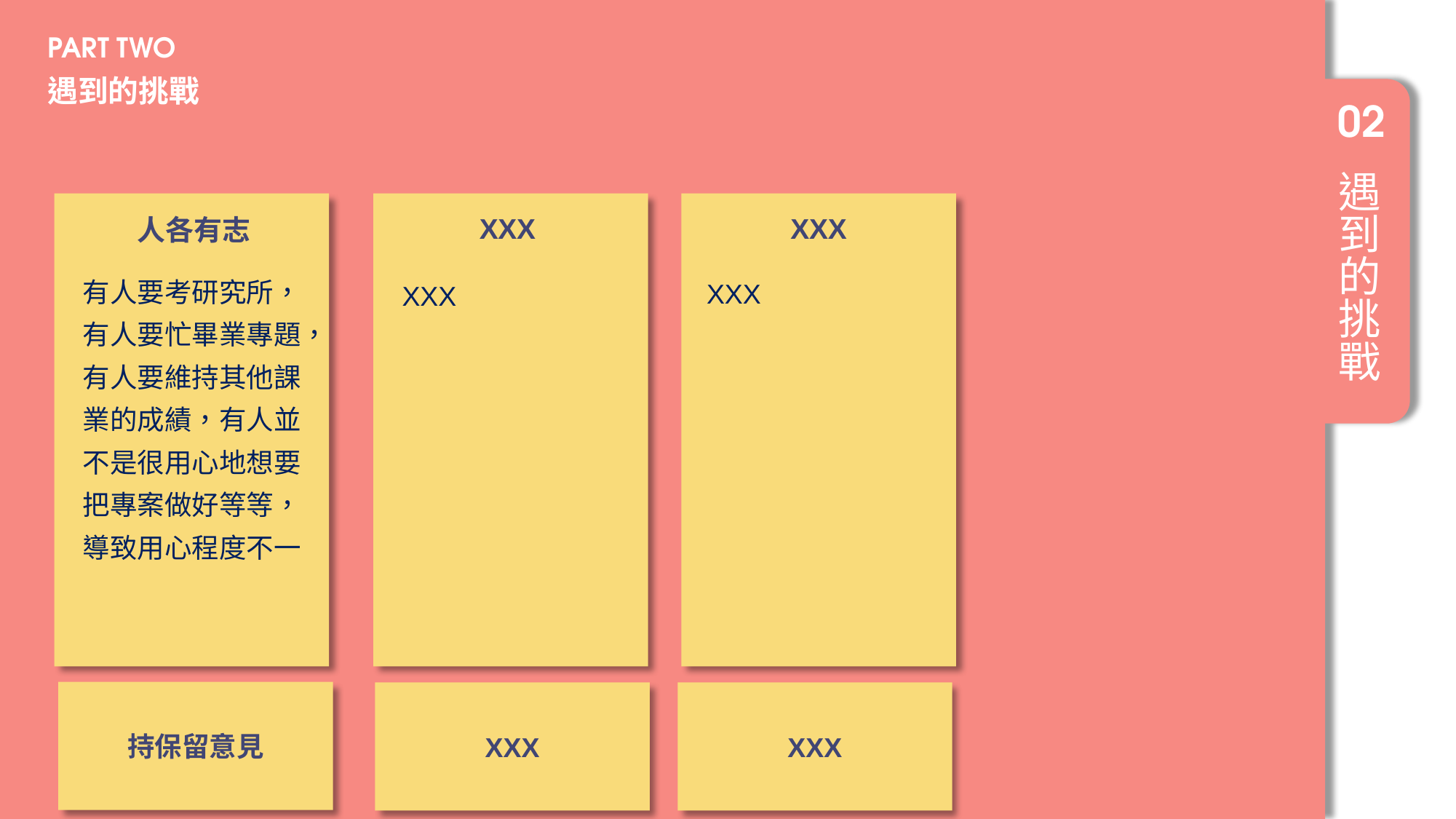

PART TWO
遇到的挑戰
02
遇到的挑戰

人各有志

XXX

XXX
XXX
有人要考研究所，有人要忙畢業專題，有人要維持其他課業的成績，有人並不是很用心地想要把專案做好等等，導致用心程度不一
XXX
XXX
持保留意見

XXX

XXX